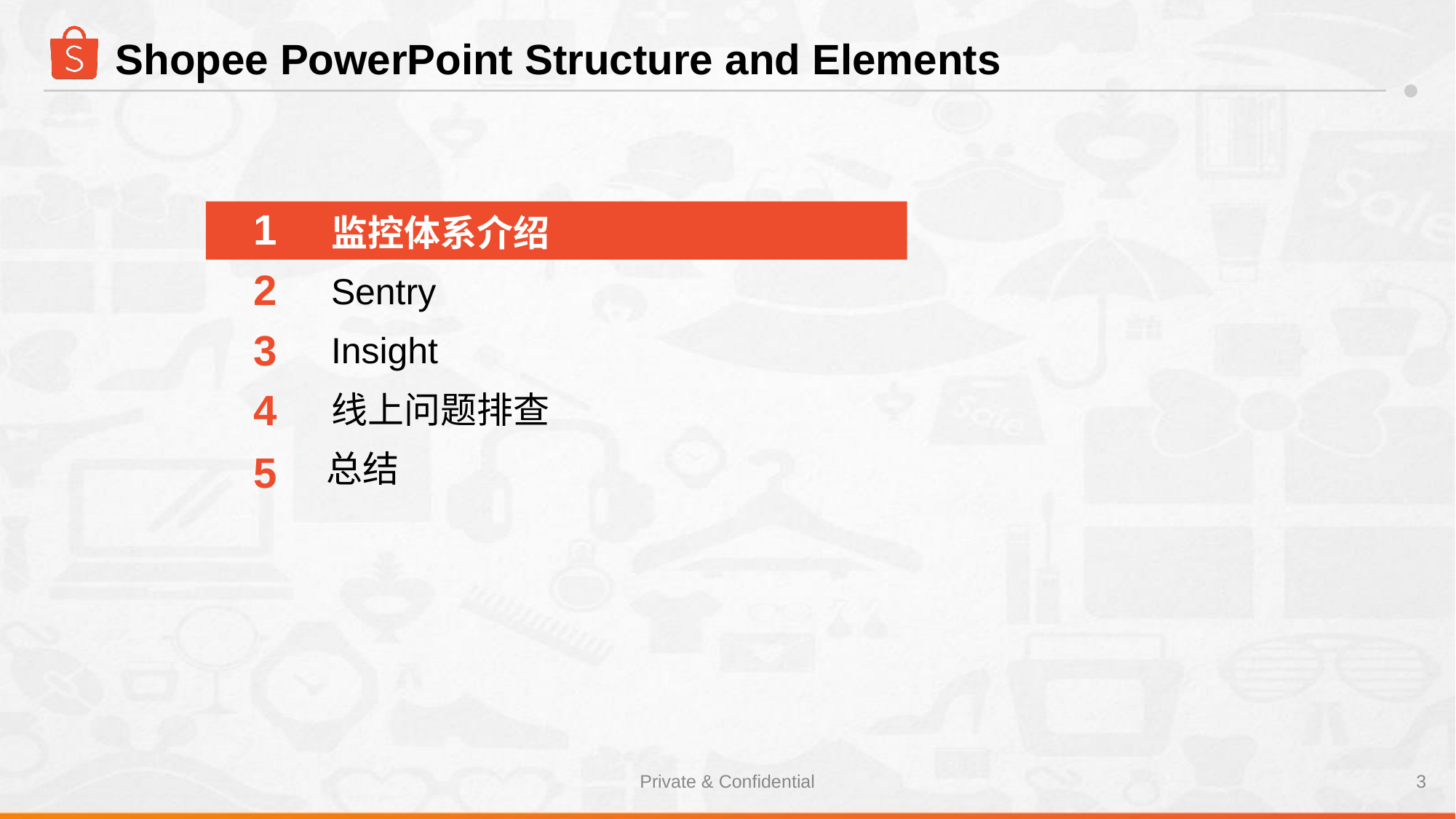

# Shopee PowerPoint Structure and Elements
1

监控体系介绍
2
Sentry
3
Insight
4
线上问题排查
5
总结
Private & Confidential
3